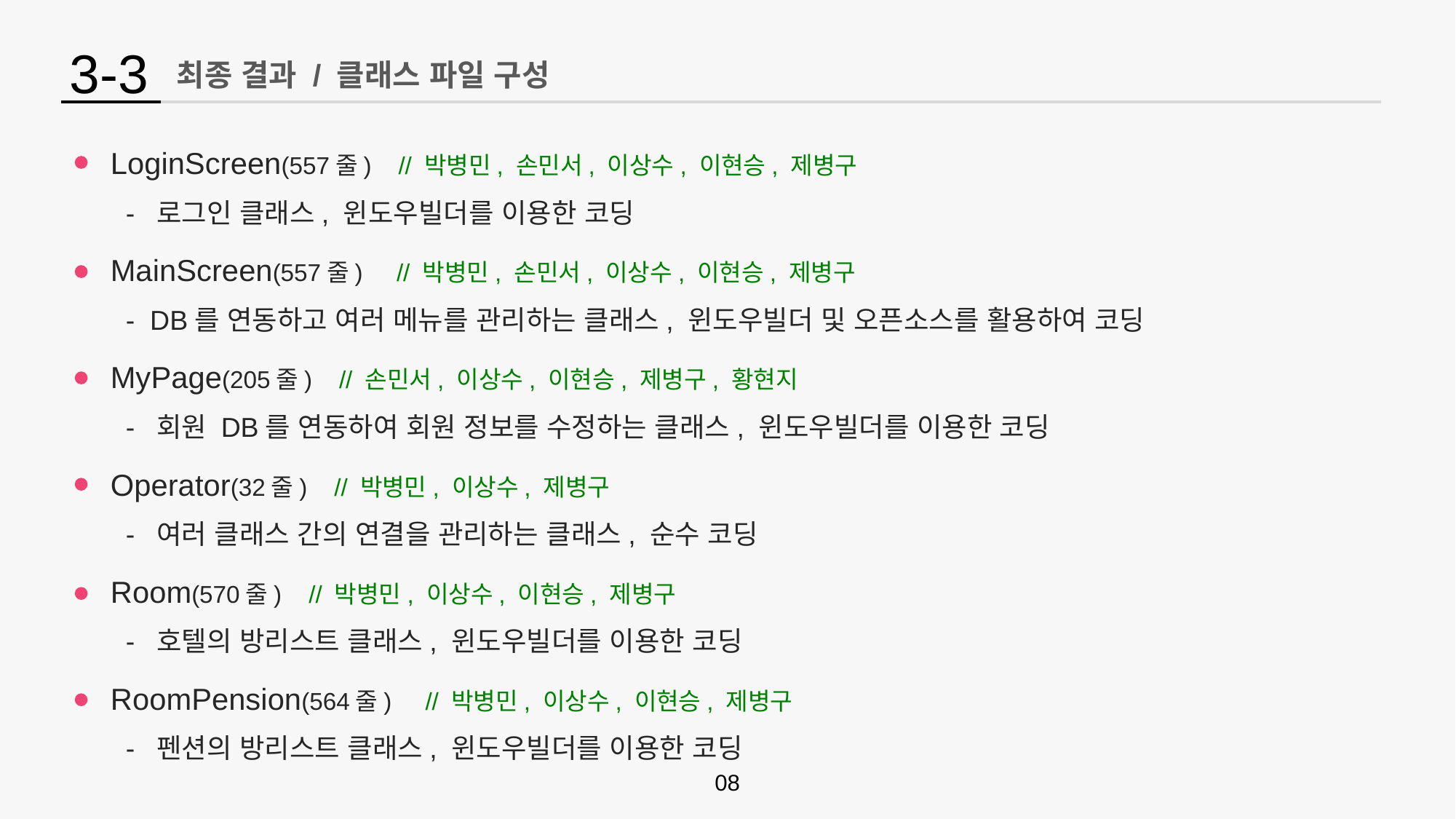

3-3
최종 결과 / 클래스 파일 구성
LoginScreen(557줄)    // 박병민, 손민서, 이상수, 이현승, 제병구
  -  로그인 클래스, 윈도우빌더를 이용한 코딩
MainScreen(557줄)     // 박병민, 손민서, 이상수, 이현승, 제병구
  -  DB를 연동하고 여러 메뉴를 관리하는 클래스, 윈도우빌더 및 오픈소스를 활용하여 코딩
MyPage(205줄)    // 손민서, 이상수, 이현승, 제병구, 황현지
  -  회원 DB를 연동하여 회원 정보를 수정하는 클래스, 윈도우빌더를 이용한 코딩
Operator(32줄)    // 박병민, 이상수, 제병구
  -  여러 클래스 간의 연결을 관리하는 클래스, 순수 코딩
Room(570줄)    // 박병민, 이상수, 이현승, 제병구
  -  호텔의 방리스트 클래스, 윈도우빌더를 이용한 코딩
RoomPension(564줄)     // 박병민, 이상수, 이현승, 제병구
  -  펜션의 방리스트 클래스, 윈도우빌더를 이용한 코딩

08